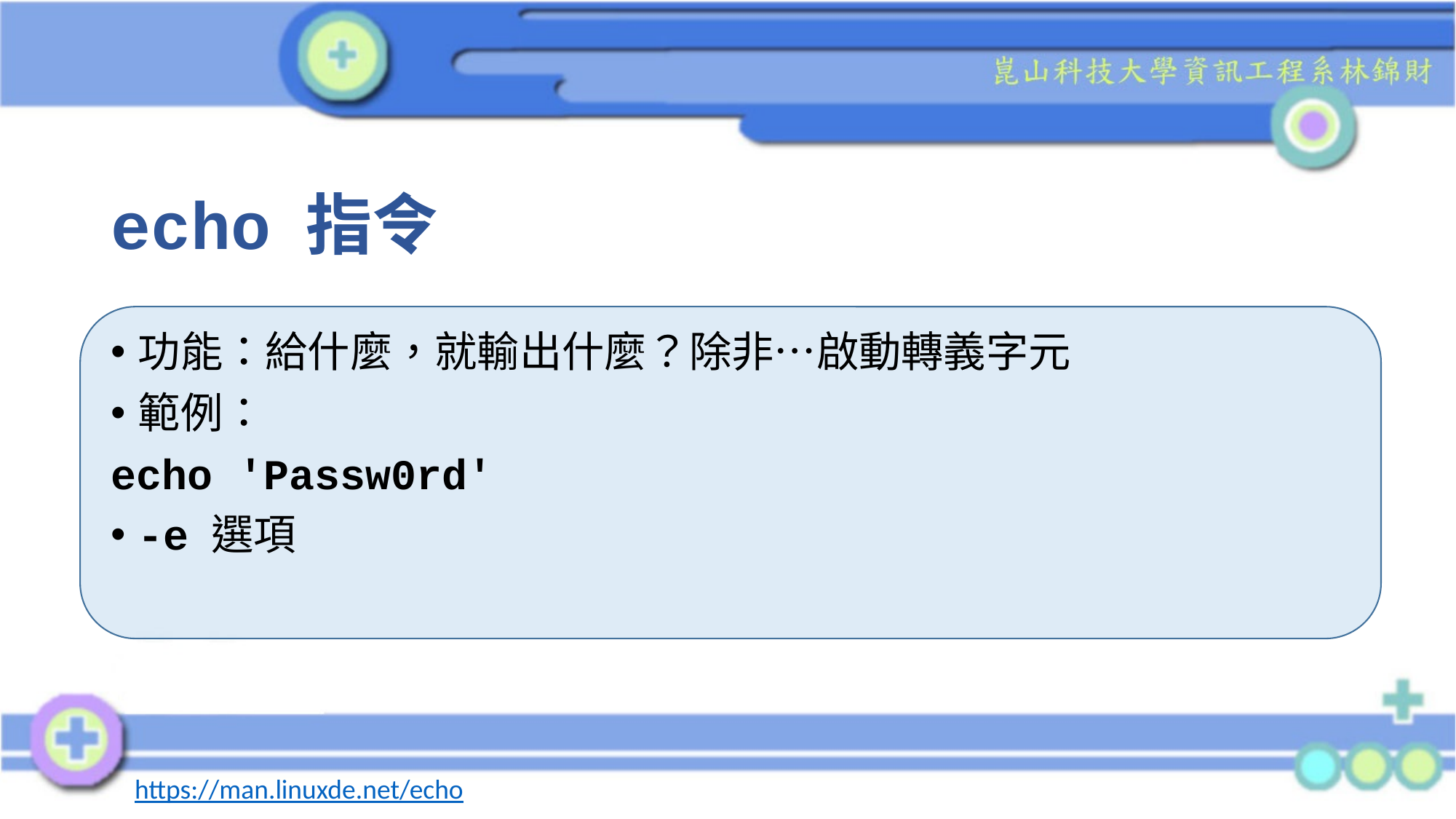

# echo 指令

功能：給什麼，就輸出什麼？除非…啟動轉義字元
範例：
echo 'Passw0rd'
-e 選項
https://man.linuxde.net/echo